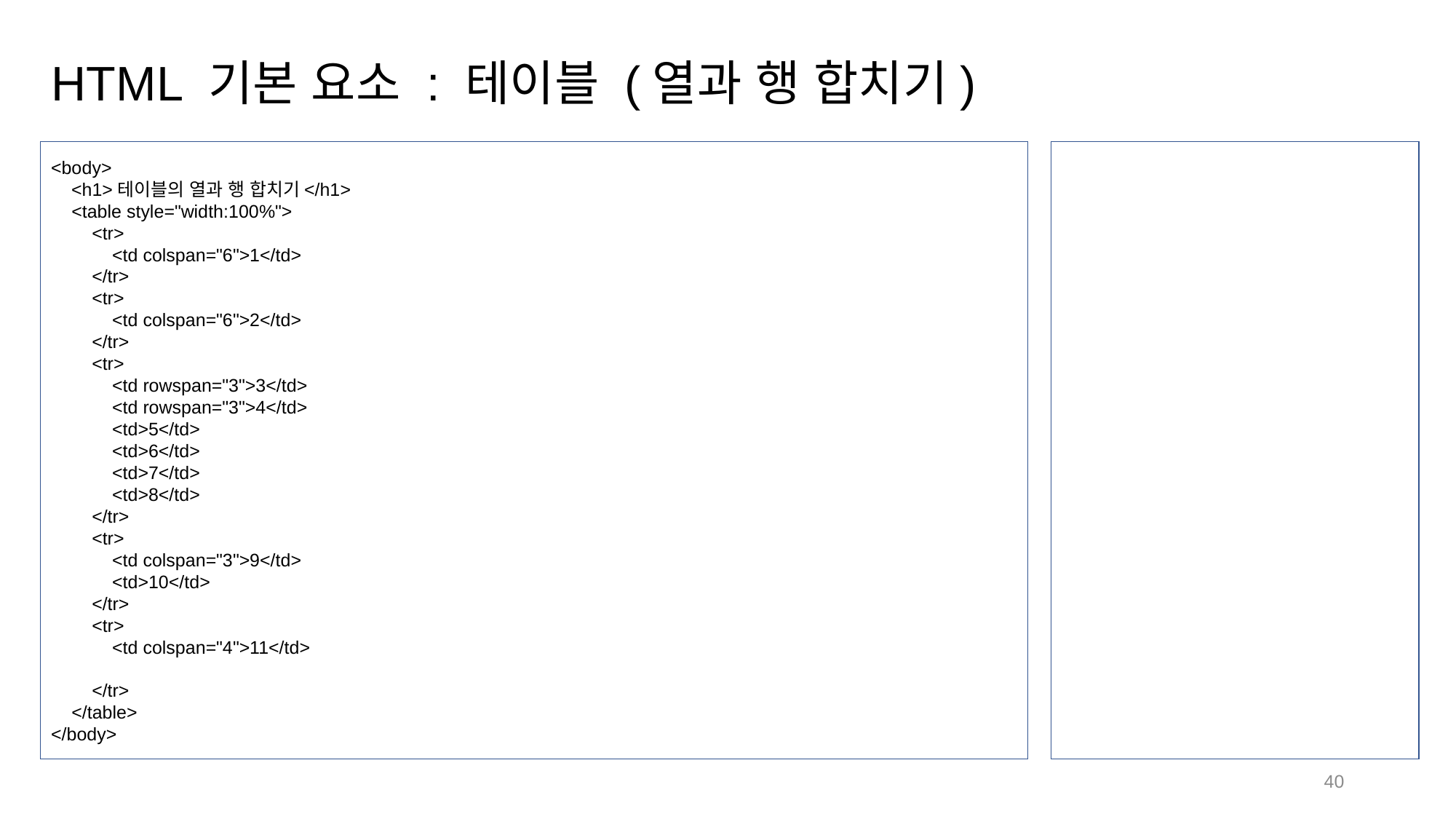

# HTML 기본 요소 : 테이블 (열과 행 합치기)
<body>
    <h1>테이블의 열과 행 합치기</h1>
    <table style="width:100%">
        <tr>
            <td colspan="6">1</td>
        </tr>
        <tr>
            <td colspan="6">2</td>
        </tr>
        <tr>
            <td rowspan="3">3</td>
            <td rowspan="3">4</td>
            <td>5</td>
            <td>6</td>
            <td>7</td>
            <td>8</td>
        </tr>
        <tr>
            <td colspan="3">9</td>
            <td>10</td>
        </tr>
        <tr>
            <td colspan="4">11</td>
        </tr>
    </table>
</body>

40